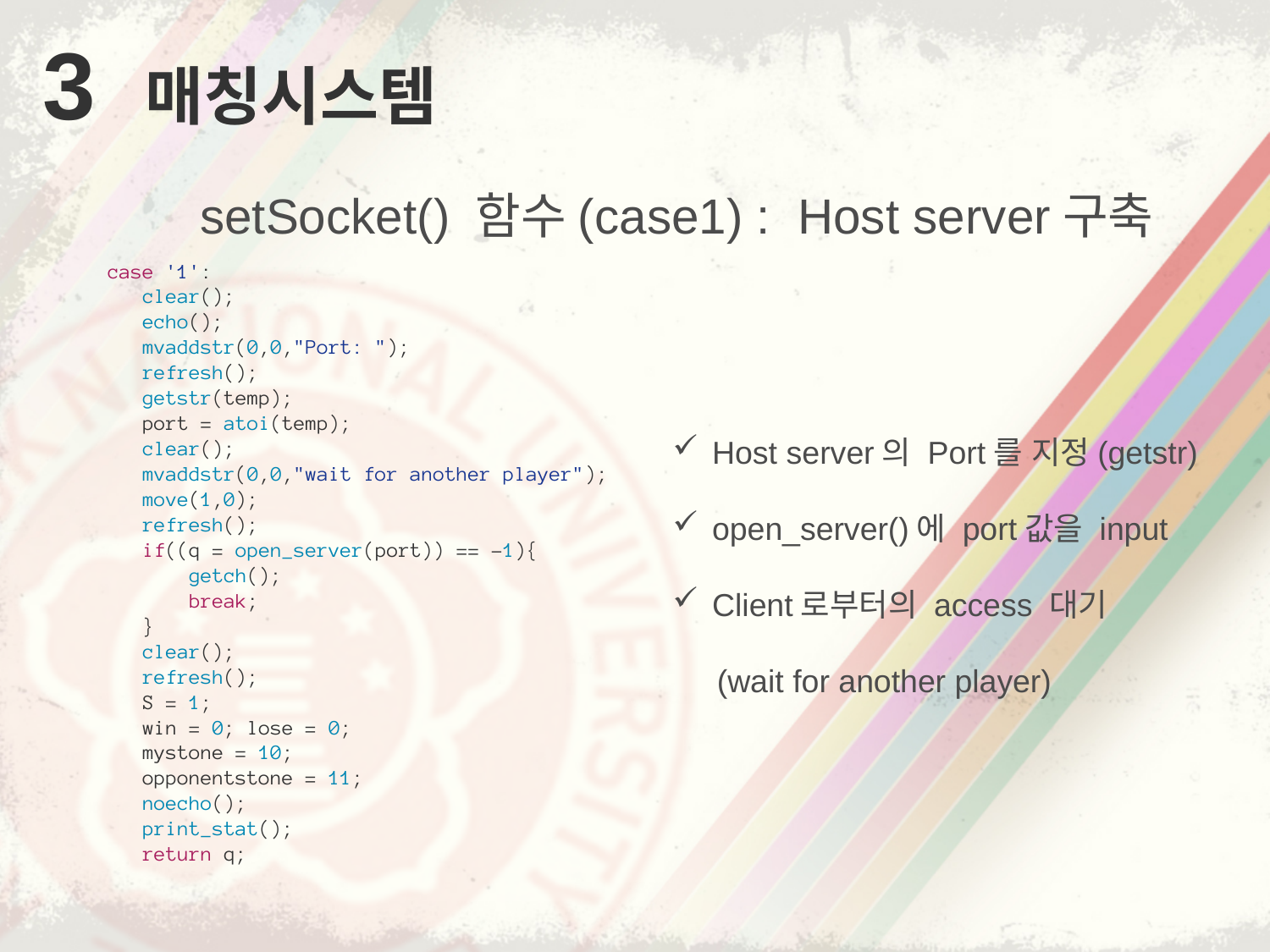

3  매칭시스템
setSocket() 함수(case1) :  Host server구축
case '1':
   clear();
   echo();
   mvaddstr(0,0,"Port: ");
   refresh();
   getstr(temp);
   port = atoi(temp);
   clear();
   mvaddstr(0,0,"wait for another player");
   move(1,0);
   refresh();
   if((q = open_server(port)) == -1){
       getch();
       break;
   }
   clear();
   refresh();
   S = 1;
   win = 0; lose = 0;
   mystone = 10;
   opponentstone = 11;
   noecho();
   print_stat();
   return q;

Host server의 Port를 지정(getstr)
open_server()에 port값을 input
Client로부터의 access 대기
     (wait for another player)